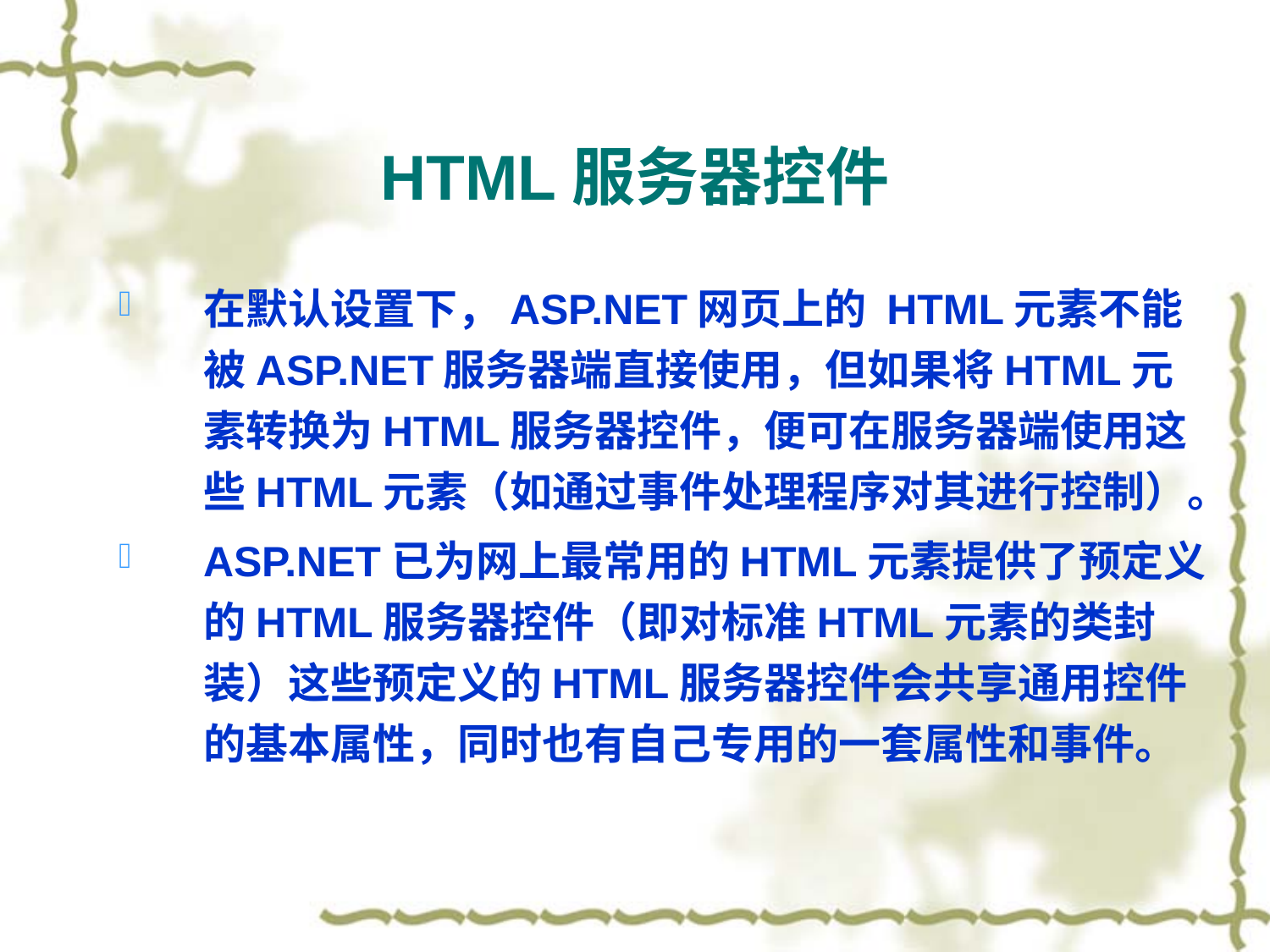

# HTML服务器控件
在默认设置下，ASP.NET网页上的 HTML元素不能被ASP.NET服务器端直接使用，但如果将HTML元素转换为HTML服务器控件，便可在服务器端使用这些HTML元素（如通过事件处理程序对其进行控制）。
ASP.NET已为网上最常用的HTML元素提供了预定义的HTML服务器控件（即对标准HTML元素的类封装）这些预定义的HTML服务器控件会共享通用控件的基本属性，同时也有自己专用的一套属性和事件。